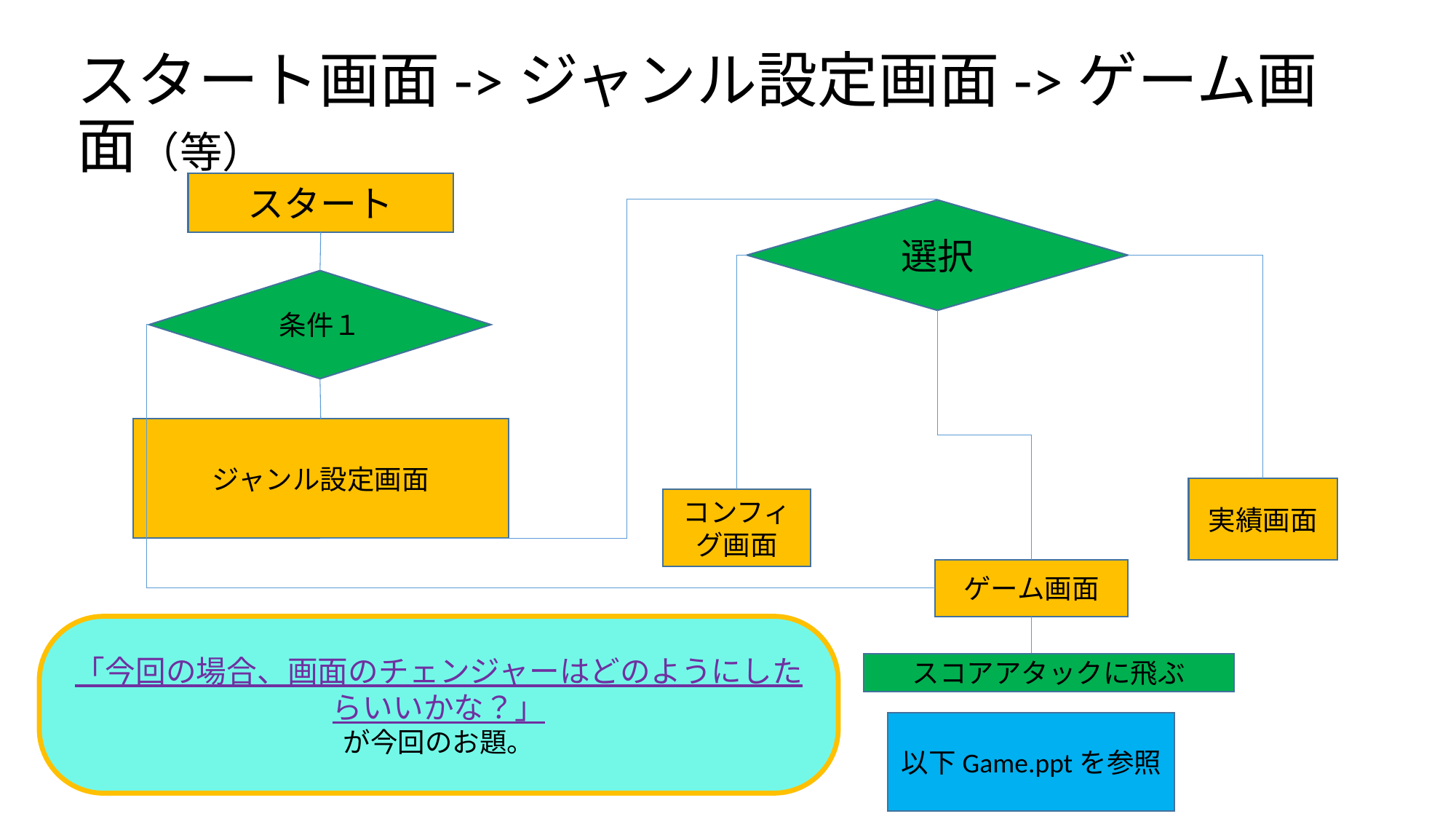

# スタート画面->ジャンル設定画面->ゲーム画面（等）
スタート
選択
条件１
ジャンル設定画面
実績画面
コンフィグ画面
ゲーム画面
「今回の場合、画面のチェンジャーはどのようにしたらいいかな？」
が今回のお題。
スコアアタックに飛ぶ
以下Game.pptを参照